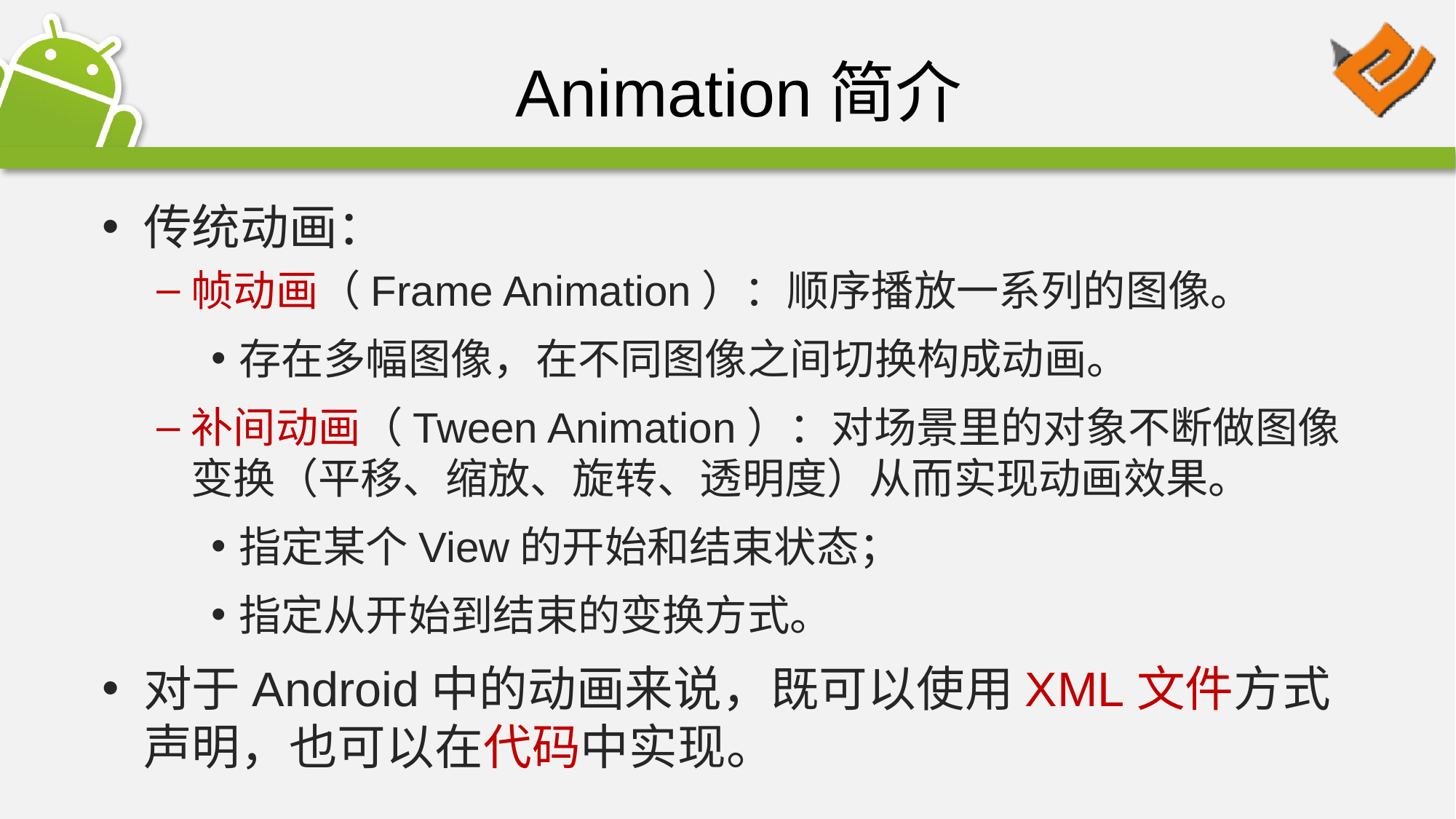

# Animation简介
传统动画：
帧动画（Frame Animation）：顺序播放一系列的图像。
存在多幅图像，在不同图像之间切换构成动画。
补间动画（Tween Animation）：对场景里的对象不断做图像变换（平移、缩放、旋转、透明度）从而实现动画效果。
指定某个View的开始和结束状态；
指定从开始到结束的变换方式。
对于Android中的动画来说，既可以使用XML文件方式声明，也可以在代码中实现。